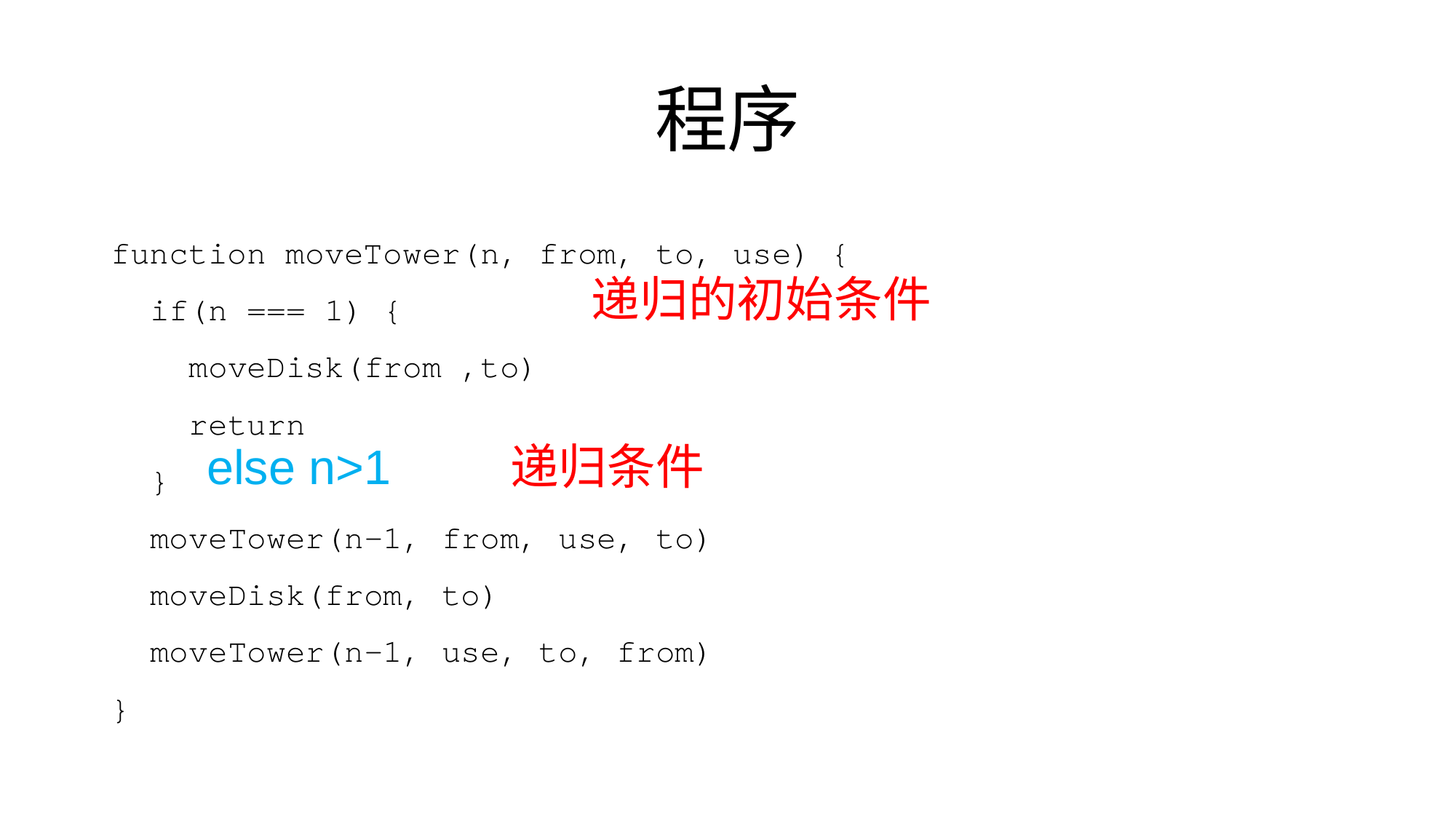

# 程序
function moveTower(n, from, to, use) {
  if(n === 1) {
    moveDisk(from ,to)
    return
  }
  moveTower(n-1, from, use, to)
  moveDisk(from, to)
  moveTower(n-1, use, to, from)
}
递归的初始条件
递归条件
else n>1